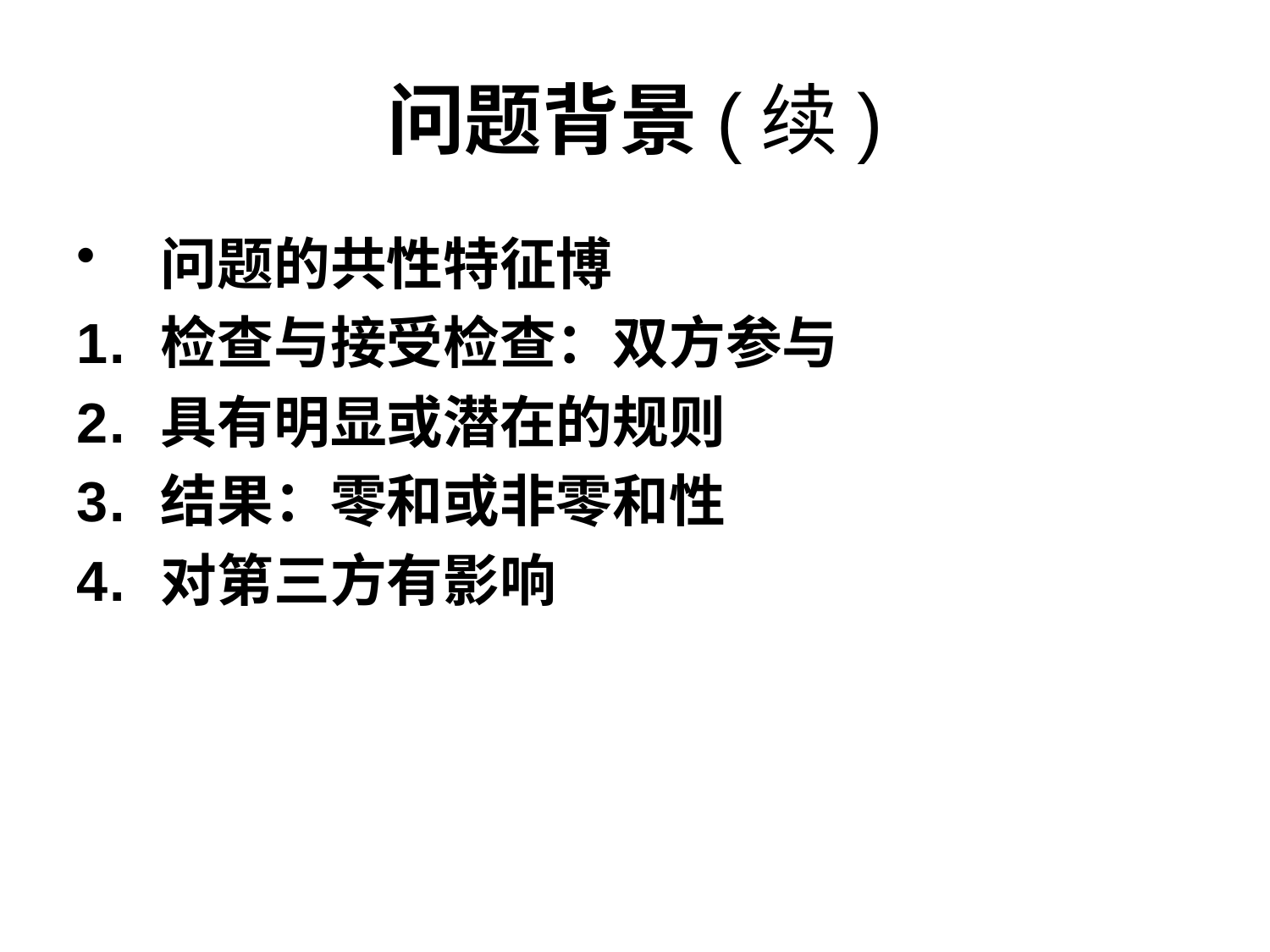

# 问题背景(续)
问题的共性特征博
检查与接受检查：双方参与
具有明显或潜在的规则
结果：零和或非零和性
对第三方有影响